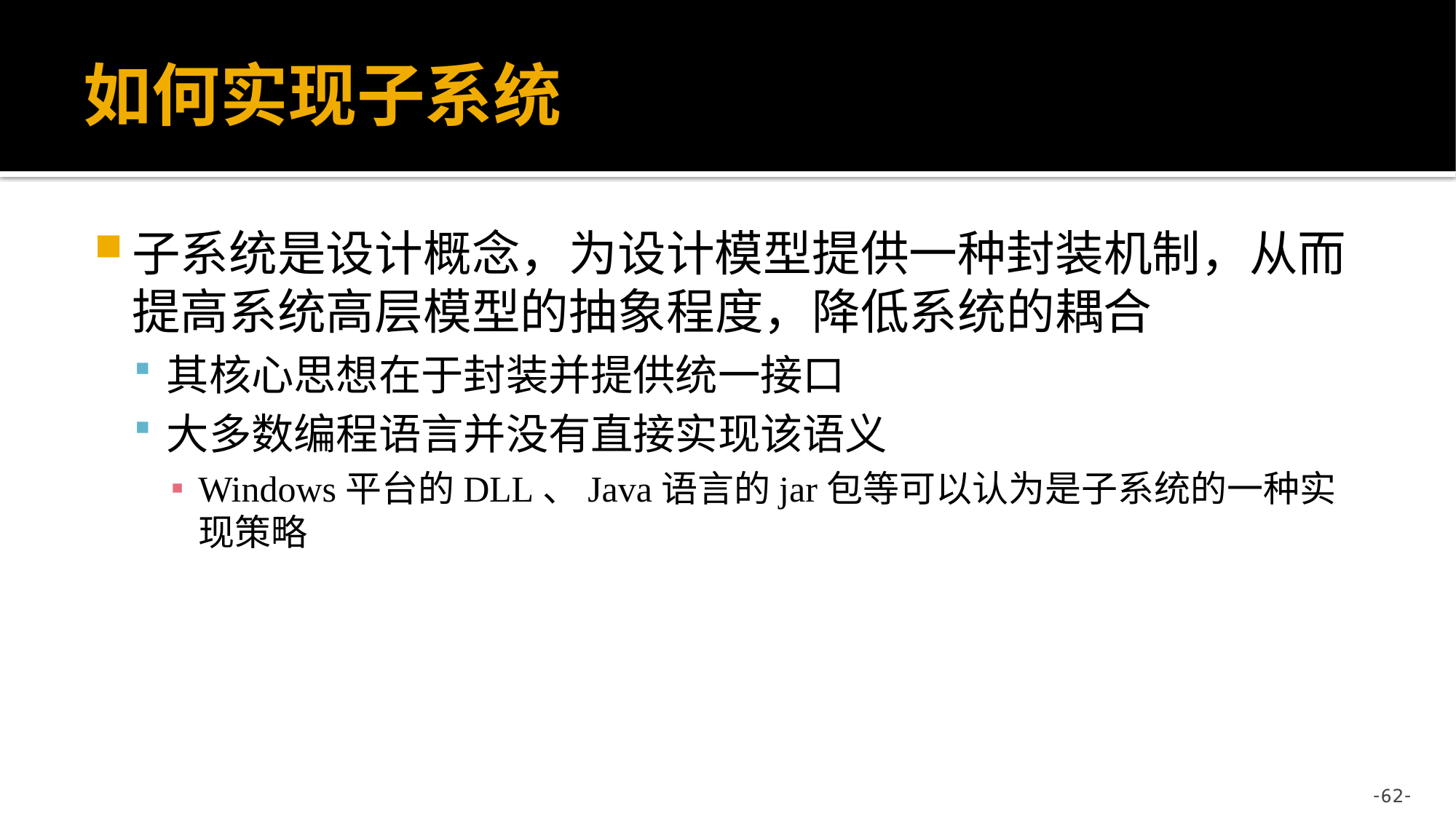

# 如何实现子系统
子系统是设计概念，为设计模型提供一种封装机制，从而提高系统高层模型的抽象程度，降低系统的耦合
其核心思想在于封装并提供统一接口
大多数编程语言并没有直接实现该语义
Windows平台的DLL、Java语言的jar包等可以认为是子系统的一种实现策略
-62-